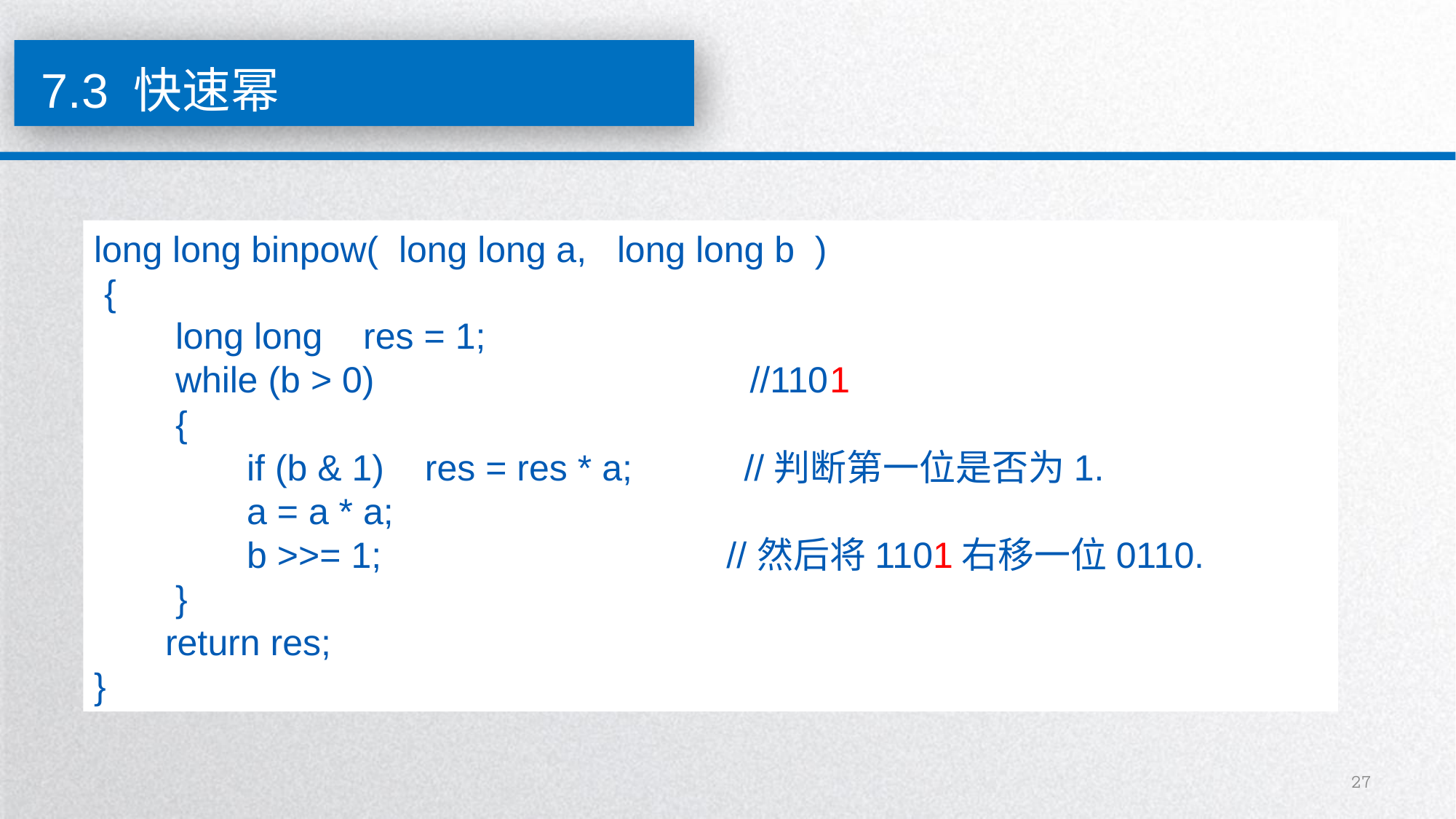

7.3 快速幂
long long binpow(  long long a,   long long b  )
 {
        long long    res = 1;
        while (b > 0)                                     //1101
        {
               if (b & 1)    res = res * a;           //判断第一位是否为1.
               a = a * a;
               b >>= 1;                                  //然后将1101右移一位0110.
        }
       return res;
}
27